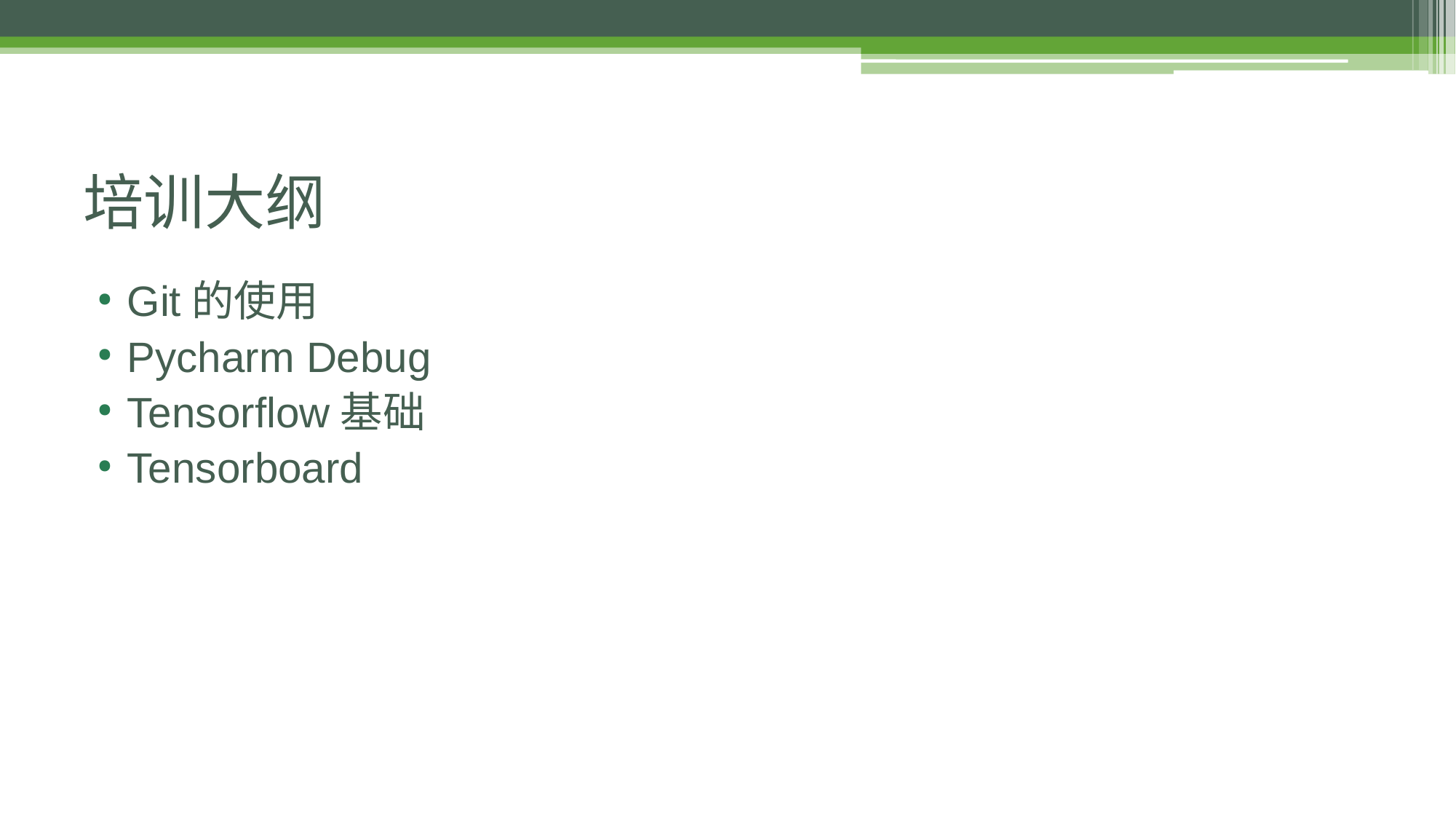

# 培训大纲
Git的使用
Pycharm Debug
Tensorflow基础
Tensorboard